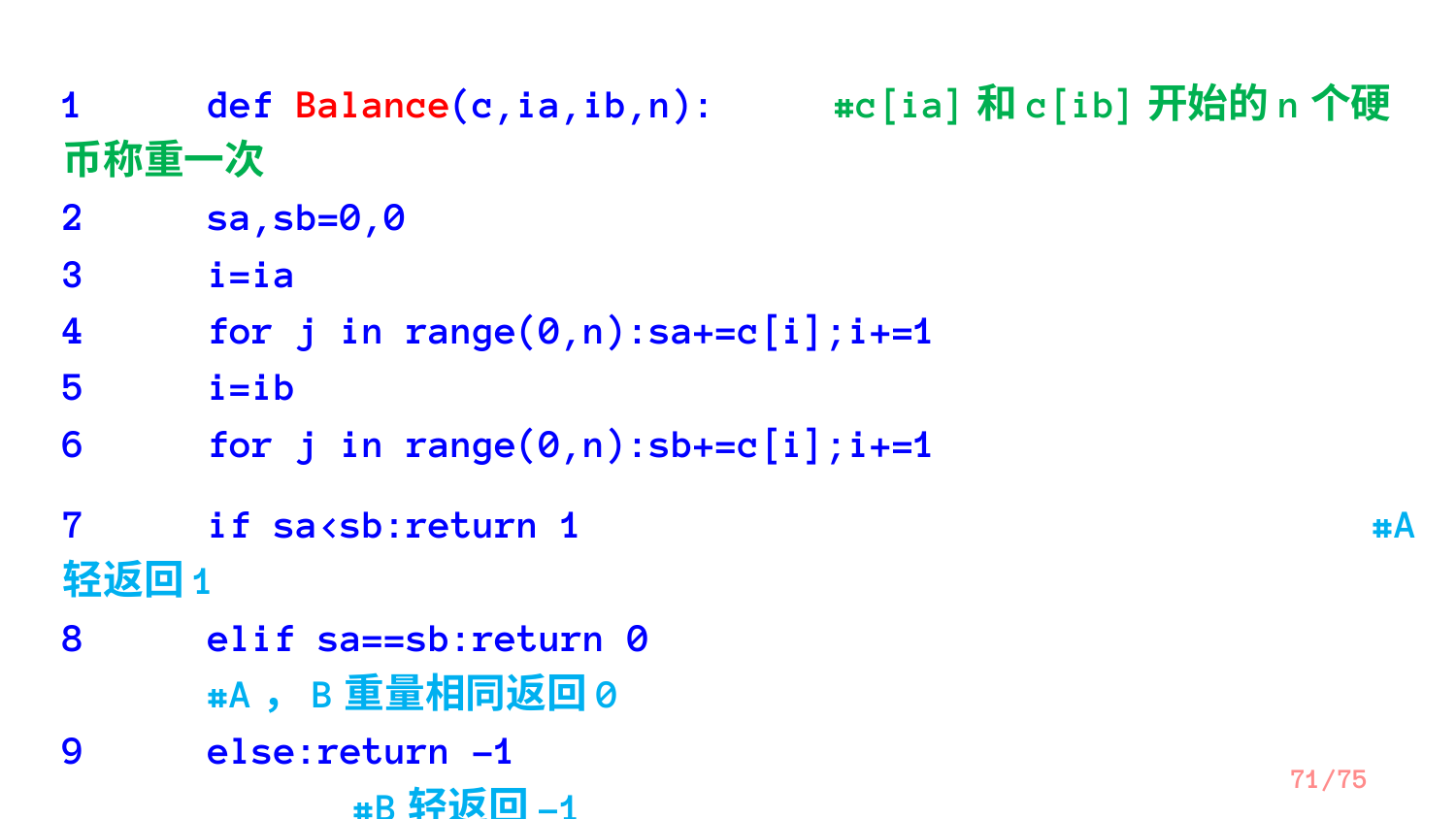

1	def Balance(c,ia,ib,n):	  #c[ia]和c[ib]开始的n个硬币称重一次
2   	sa,sb=0,0
3   	i=ia
4   	for j in range(0,n):sa+=c[i];i+=1
5   	i=ib
6   	for j in range(0,n):sb+=c[i];i+=1
7   	if sa<sb:return 1					    	#A轻返回1
8   	elif sa==sb:return 0						#A，B重量相同返回0
9   	else:return -1								#B轻返回-1
71/75